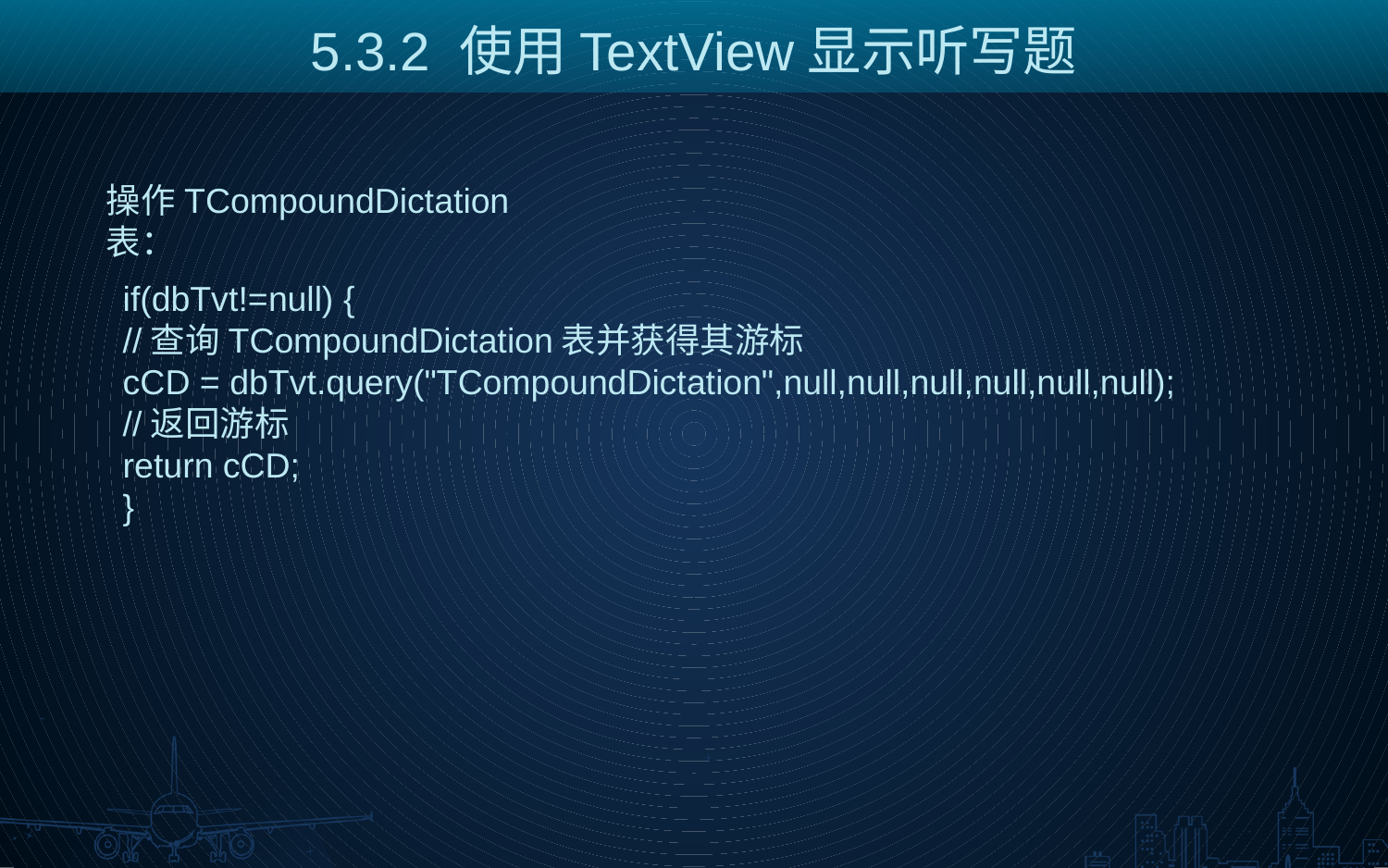

5.3.2 使用TextView显示听写题
操作TCompoundDictation表：
if(dbTvt!=null) {
//查询TCompoundDictation表并获得其游标
cCD = dbTvt.query("TCompoundDictation",null,null,null,null,null,null);
//返回游标
return cCD;
}